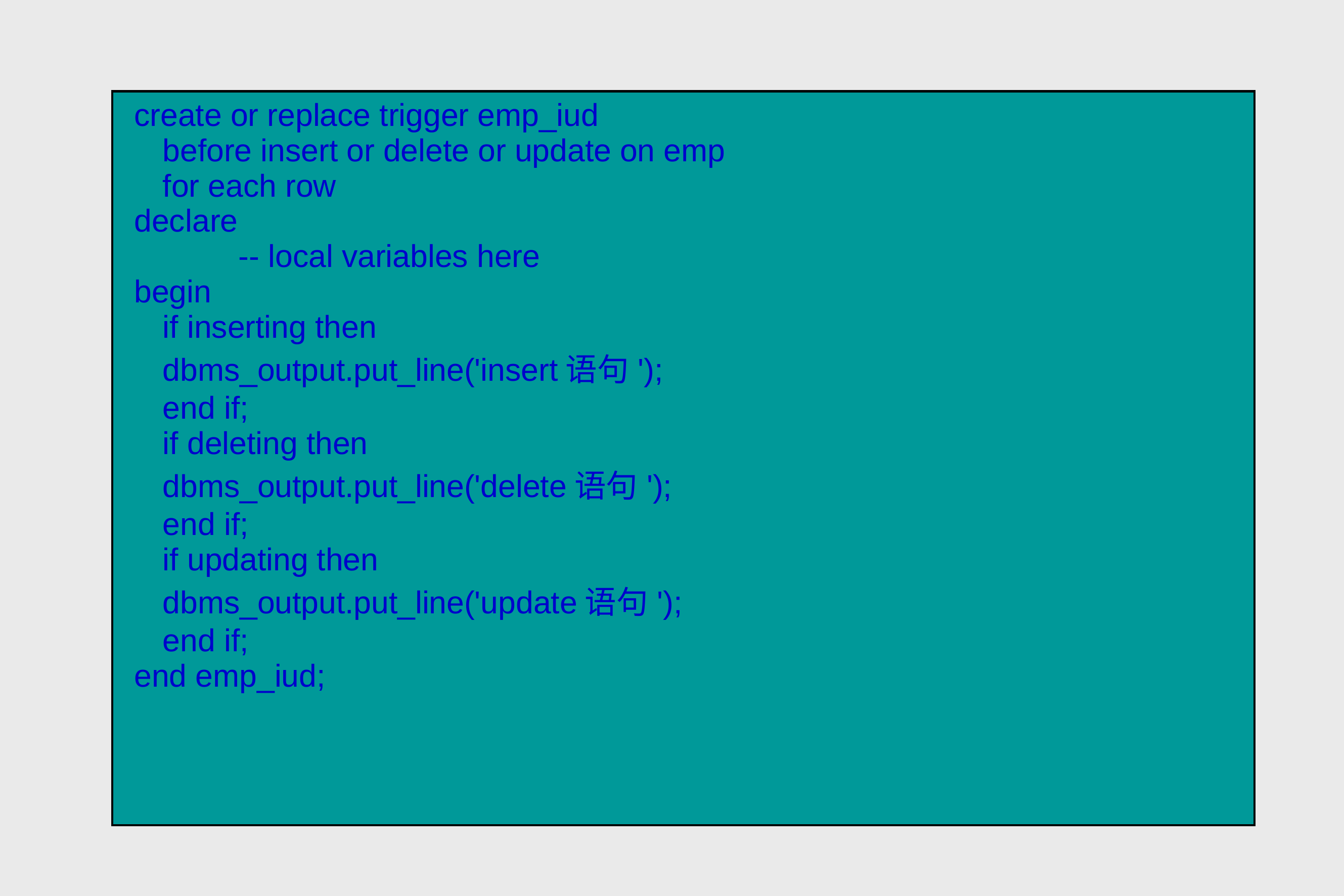

| create or replace trigger emp\_iud before insert or delete or update on emp for each row declare -- local variables here begin if inserting then dbms\_output.put\_line('insert语句'); end if; if deleting then dbms\_output.put\_line('delete语句'); end if; if updating then dbms\_output.put\_line('update语句'); end if; end emp\_iud; |
| --- |